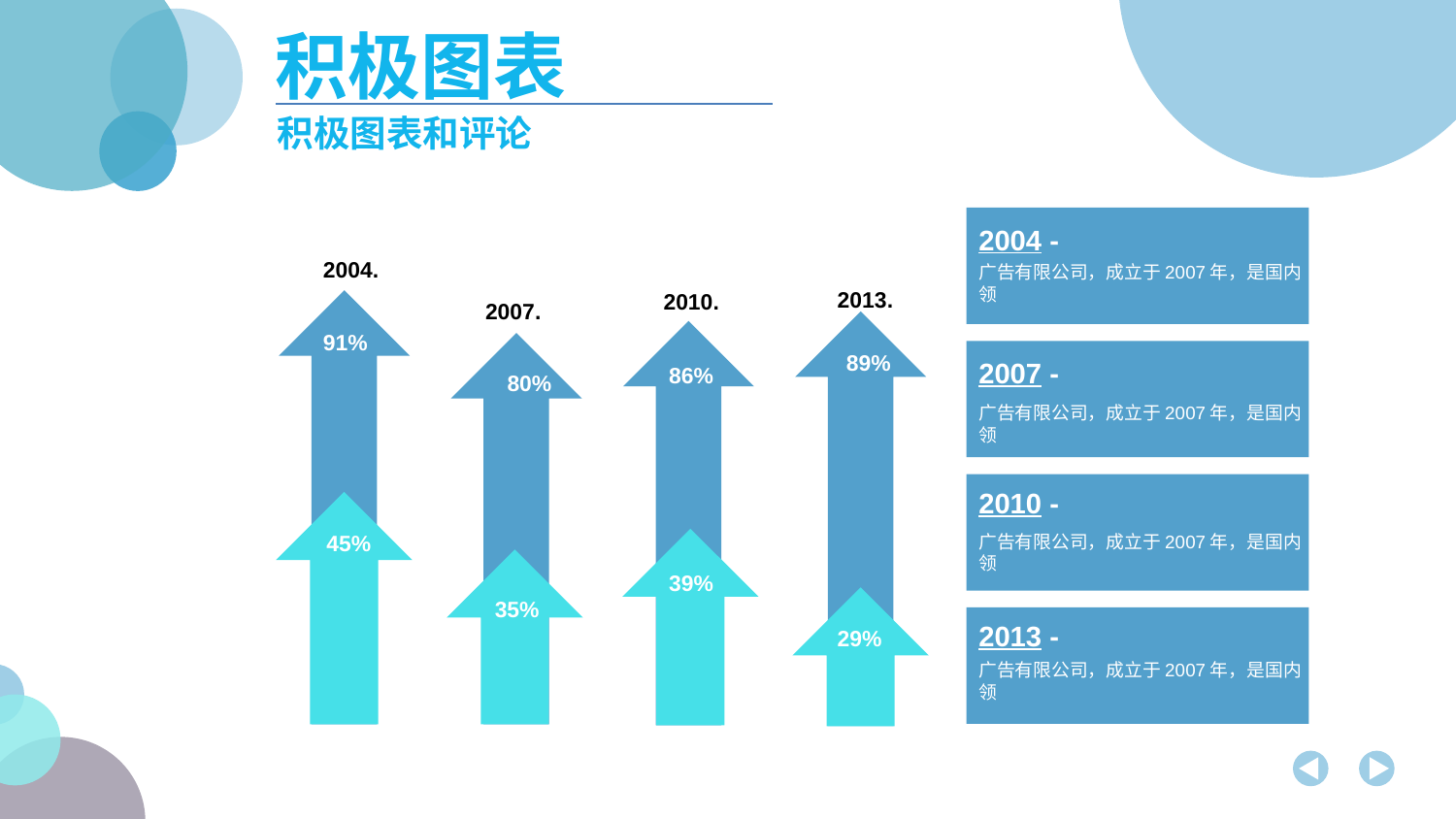

积极图表
积极图表和评论

2004 -
2004.
广告有限公司，成立于2007年，是国内领
2013.
2010.

2007.

91%

89%
86%
2007 -
80%
广告有限公司，成立于2007年，是国内领

2010 -

45%

广告有限公司，成立于2007年，是国内领

39%

35%

29%
2013 -
广告有限公司，成立于2007年，是国内领